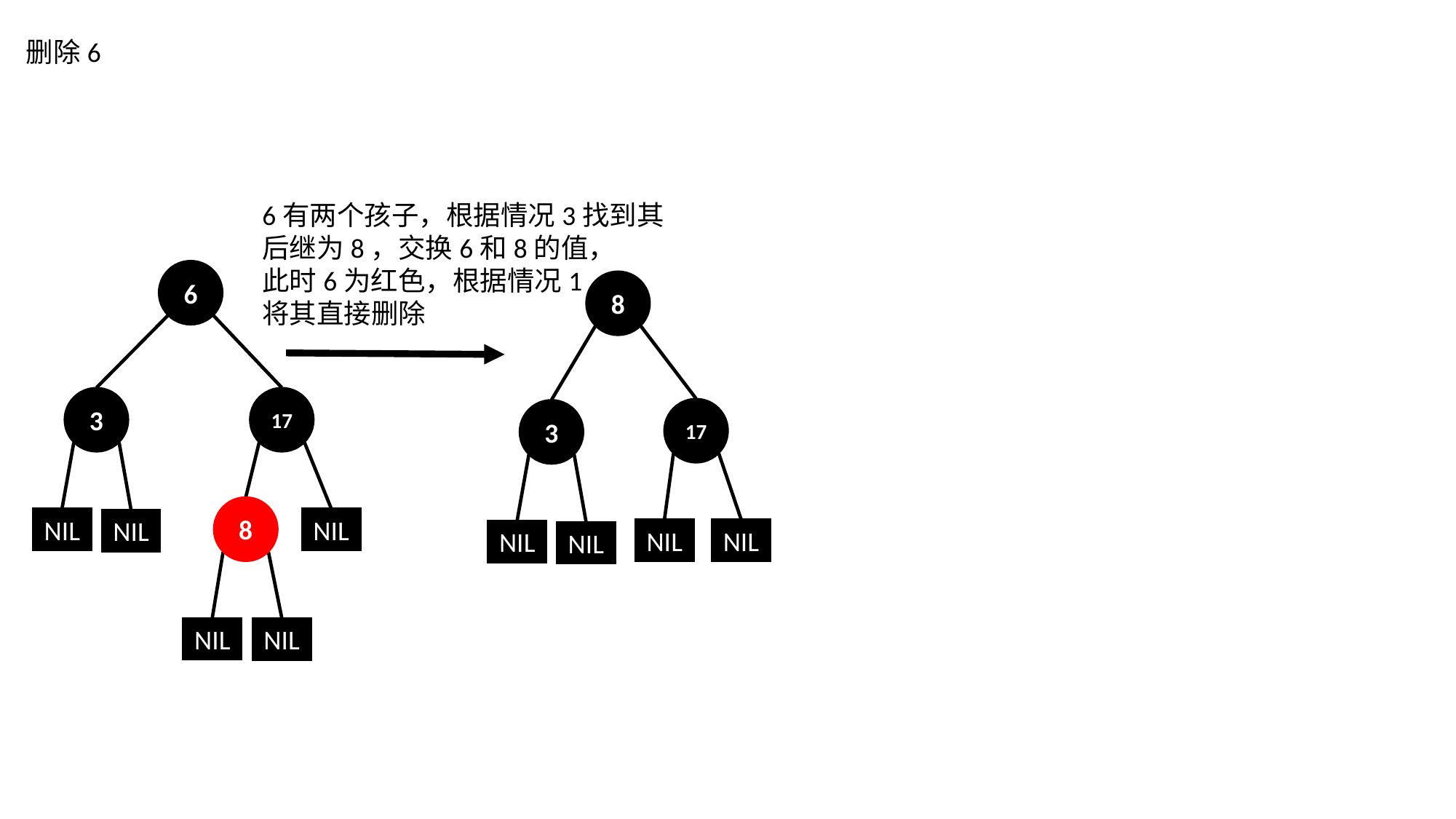

删除6
6有两个孩子，根据情况3找到其
后继为8，交换6和8的值，
此时6为红色，根据情况1
将其直接删除
6
8
3
17
17
3
8
NIL
NIL
NIL
NIL
NIL
NIL
NIL
NIL
NIL